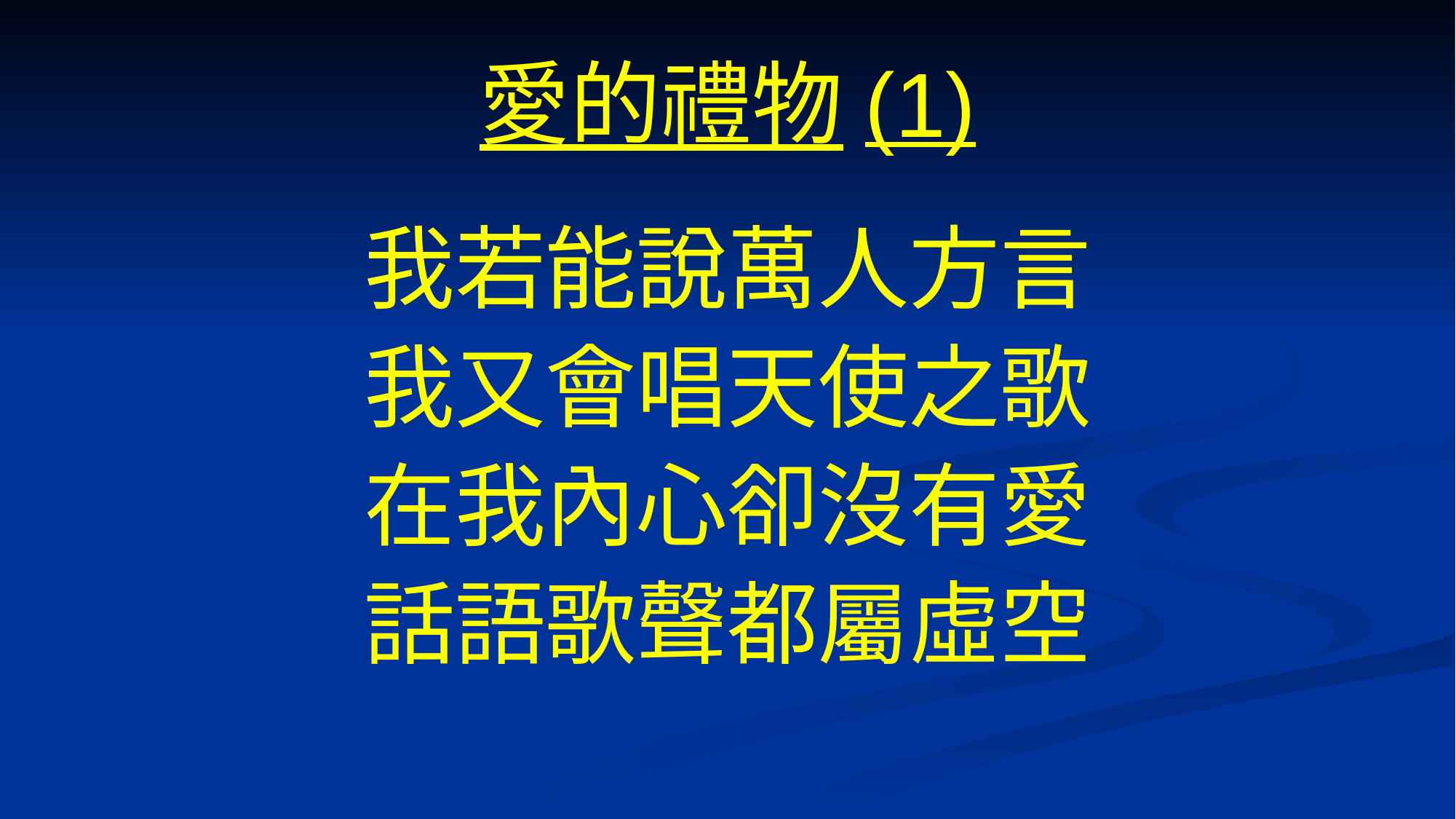

# 愛的禮物(1)
我若能說萬人方言
我又會唱天使之歌
在我內心卻沒有愛
話語歌聲都屬虛空